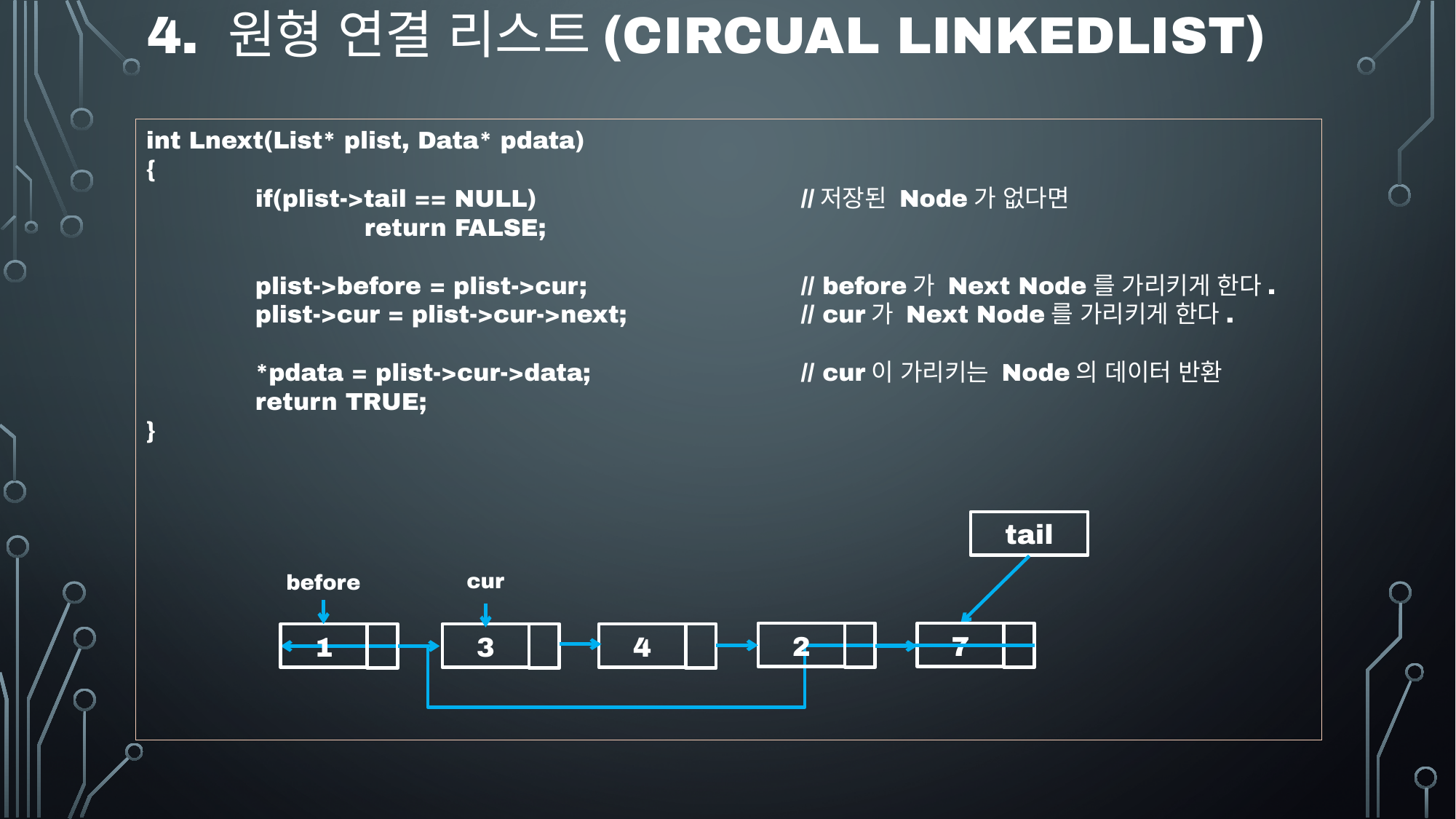

# 4. 원형 연결 리스트(circual LinkedList)
int Lnext(List* plist, Data* pdata)
{
	if(plist->tail == NULL)			//저장된 Node가 없다면
		return FALSE;

	plist->before = plist->cur;		// before가 Next Node를 가리키게 한다.
	plist->cur = plist->cur->next;		// cur가 Next Node를 가리키게 한다.

	*pdata = plist->cur->data;		// cur이 가리키는 Node의 데이터 반환
	return TRUE;
}

tail
2

7

4

1

3

cur
before